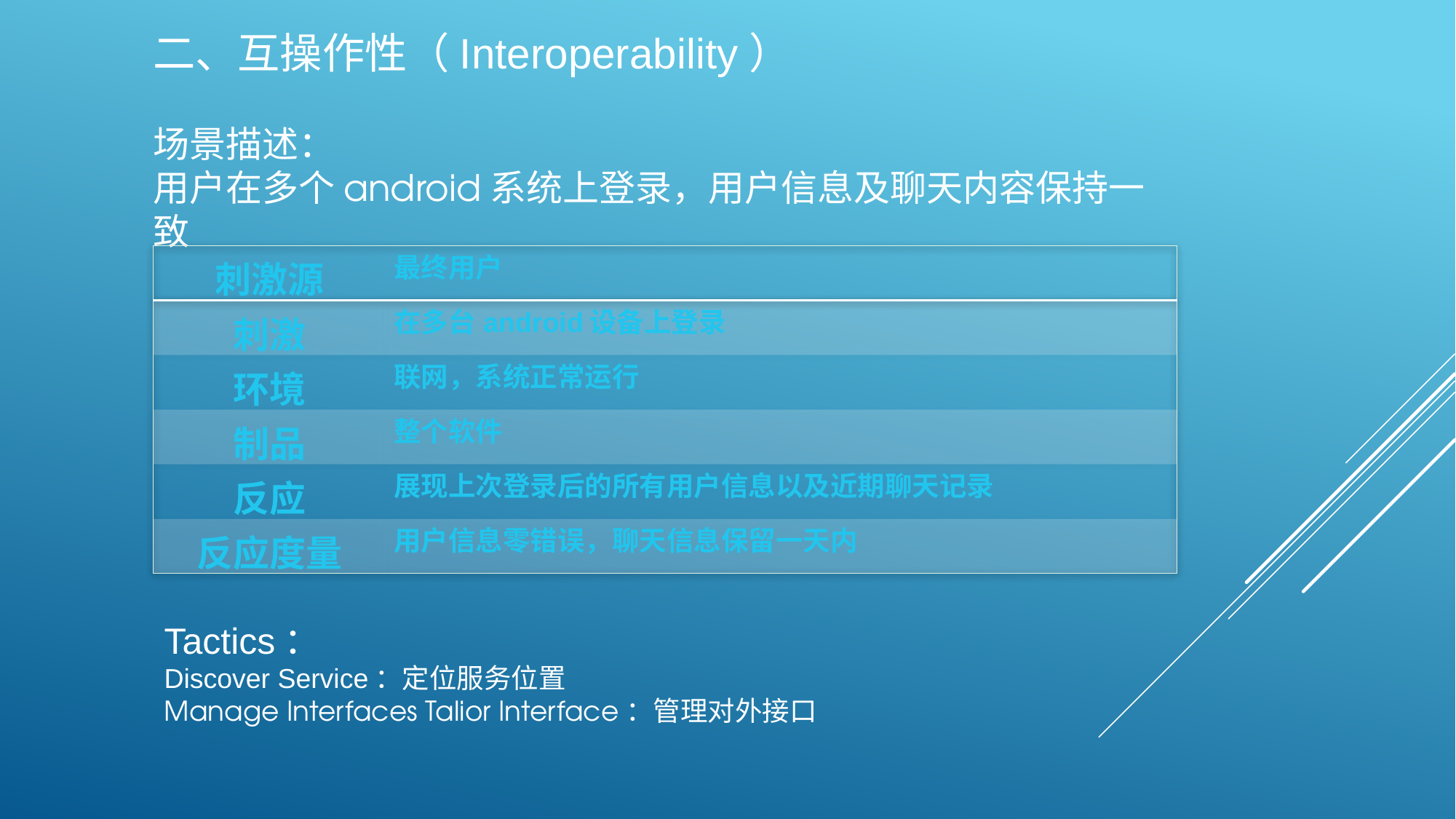

二、互操作性（Interoperability）

场景描述：
用户在多个android系统上登录，用户信息及聊天内容保持一致
| 刺激源 | 最终用户 |
| --- | --- |
| 刺激 | 在多台android设备上登录 |
| 环境 | 联网，系统正常运行 |
| 制品 | 整个软件 |
| 反应 | 展现上次登录后的所有用户信息以及近期聊天记录 |
| 反应度量 | 用户信息零错误，聊天信息保留一天内 |
Tactics：
Discover Service：定位服务位置
Manage Interfaces Talior Interface：管理对外接口